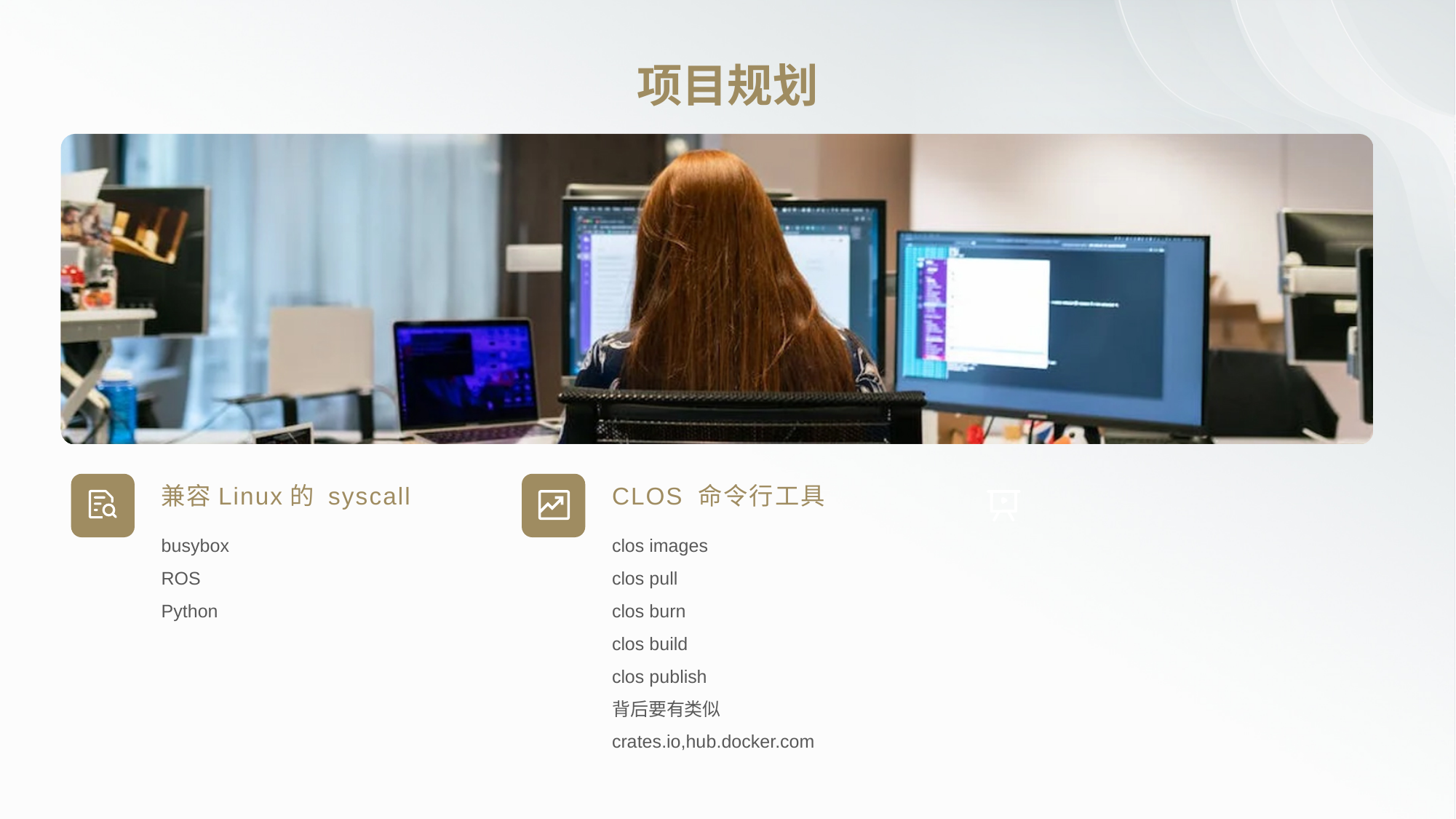

项目规划

兼容Linux的 syscall
busybox
ROS
Python

CLOS 命令行工具
clos images
clos pull
clos burn
clos build
clos publish
背后要有类似crates.io,hub.docker.com